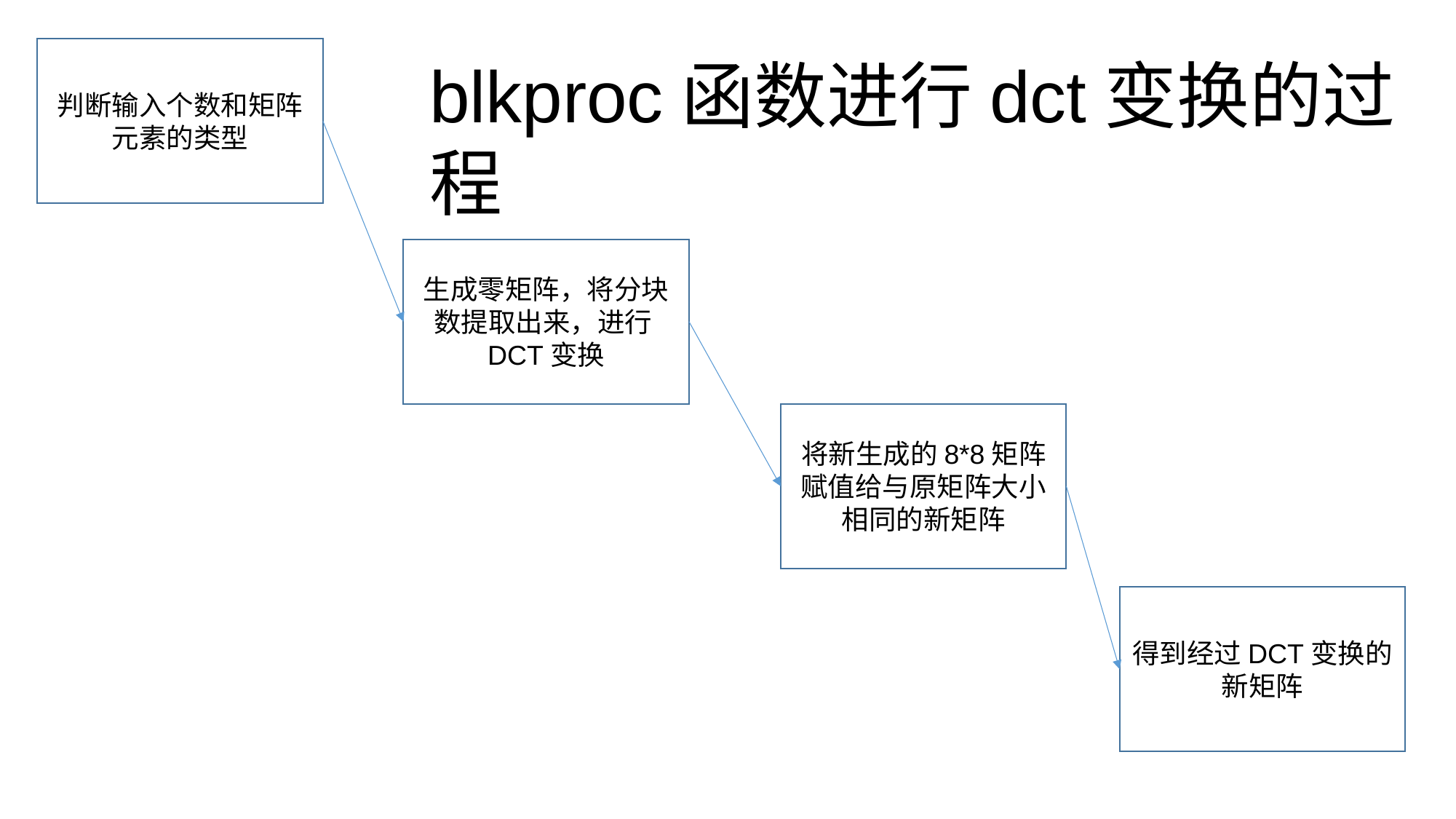

判断输入个数和矩阵元素的类型
blkproc函数进行dct变换的过程

生成零矩阵，将分块数提取出来，进行DCT变换
将新生成的8*8矩阵赋值给与原矩阵大小相同的新矩阵
得到经过DCT变换的新矩阵